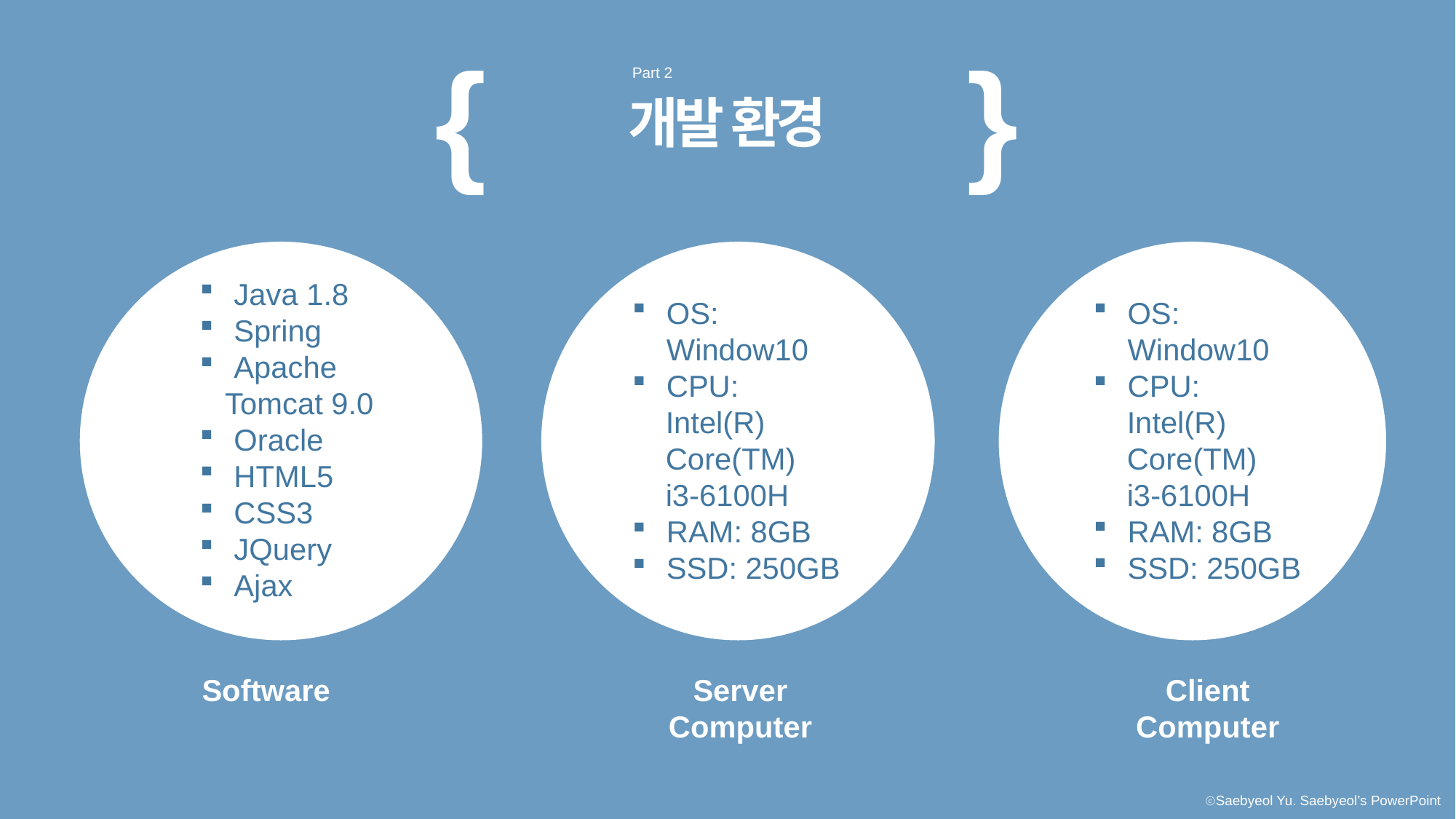

{             }
Part 2
개발 환경

Java 1.8
Spring
Apache
   Tomcat 9.0
Oracle
HTML5
CSS3
JQuery
Ajax

OS: Window10
CPU:
    Intel(R)
    Core(TM)
    i3-6100H
RAM: 8GB
SSD: 250GB

OS: Window10
CPU:
    Intel(R)
    Core(TM)
    i3-6100H
RAM: 8GB
SSD: 250GB

Software
Server Computer
Client Computer